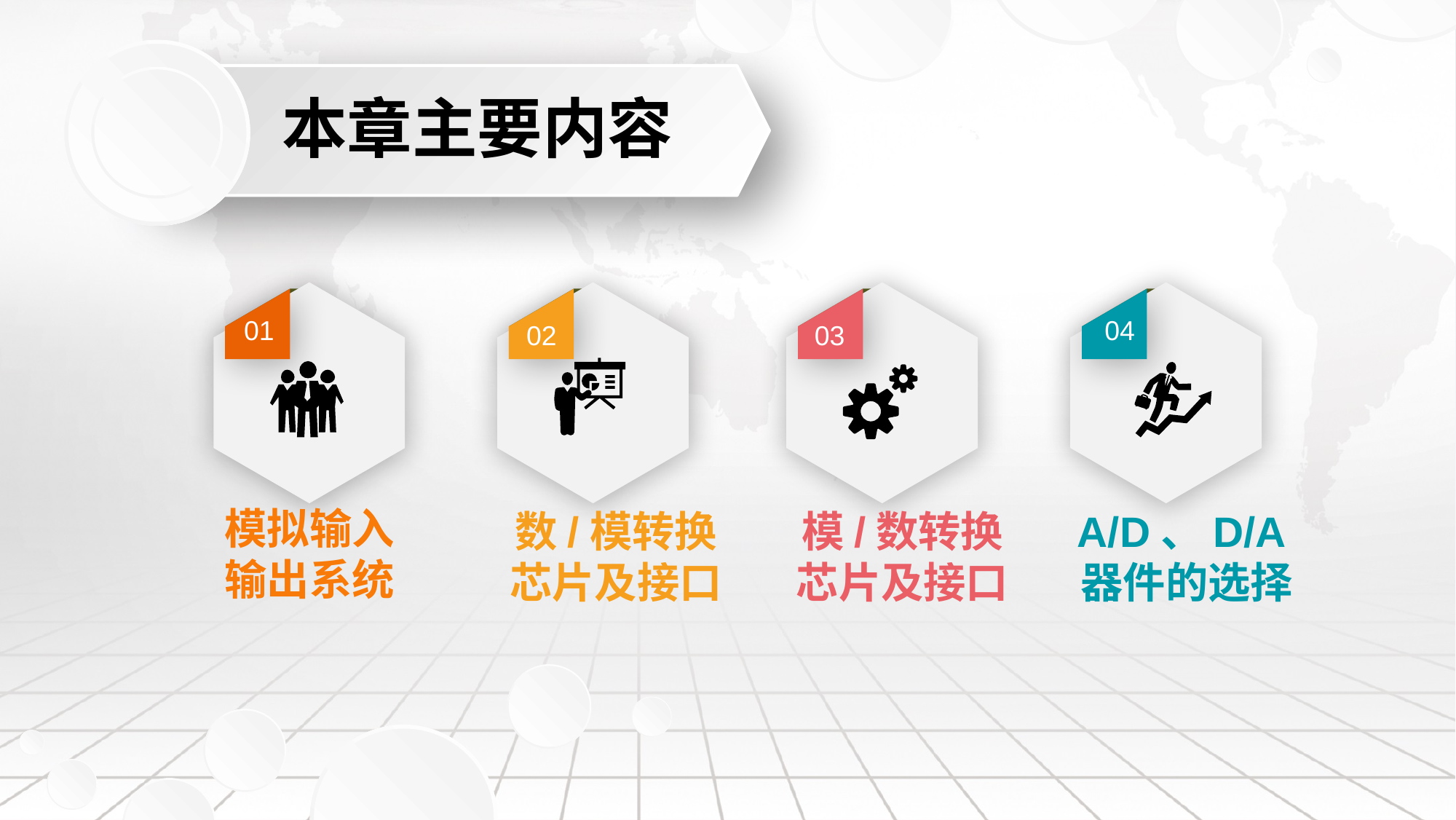

本章主要内容

01

02

03

04

模拟输入输出系统
数/模转换芯片及接口
模/数转换芯片及接口
A/D、D/A器件的选择

延迟符